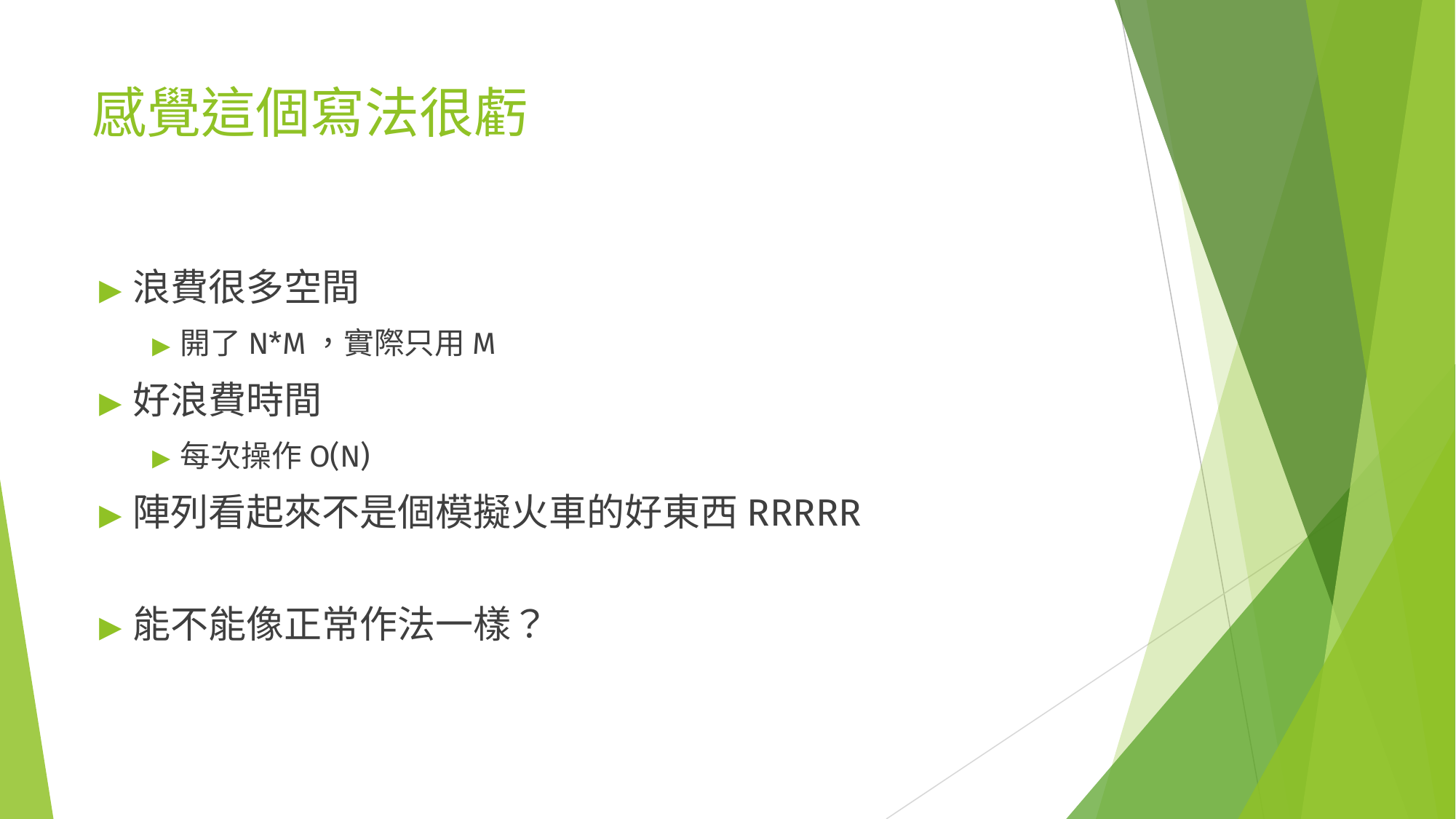

# 感覺這個寫法很虧
浪費很多空間
開了N*M，實際只用M
好浪費時間
每次操作O(N)
陣列看起來不是個模擬火車的好東西RRRRR

能不能像正常作法一樣？